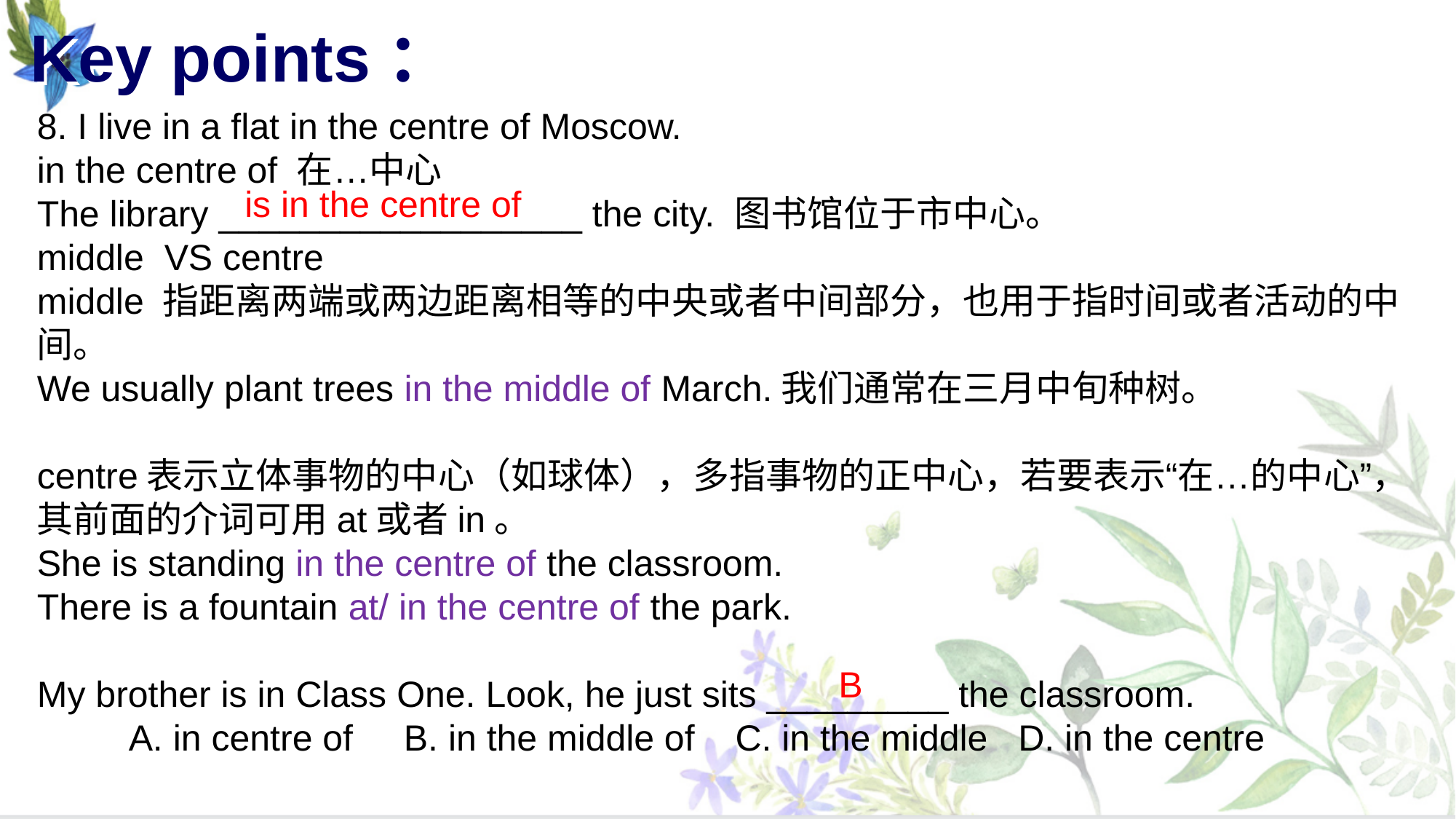

# Key points：
8. I live in a flat in the centre of Moscow.
in the centre of 在…中心
The library __________________ the city. 图书馆位于市中心。
middle  VS centre
middle 指距离两端或两边距离相等的中央或者中间部分，也用于指时间或者活动的中间。
We usually plant trees in the middle of March.我们通常在三月中旬种树。

centre表示立体事物的中心（如球体），多指事物的正中心，若要表示“在…的中心”，其前面的介词可用at或者in。
She is standing in the centre of the classroom.
There is a fountain at/ in the centre of the park.

My brother is in Class One. Look, he just sits _________ the classroom.
         A. in centre of     B. in the middle of    C. in the middle   D. in the centre

is in the centre of
B